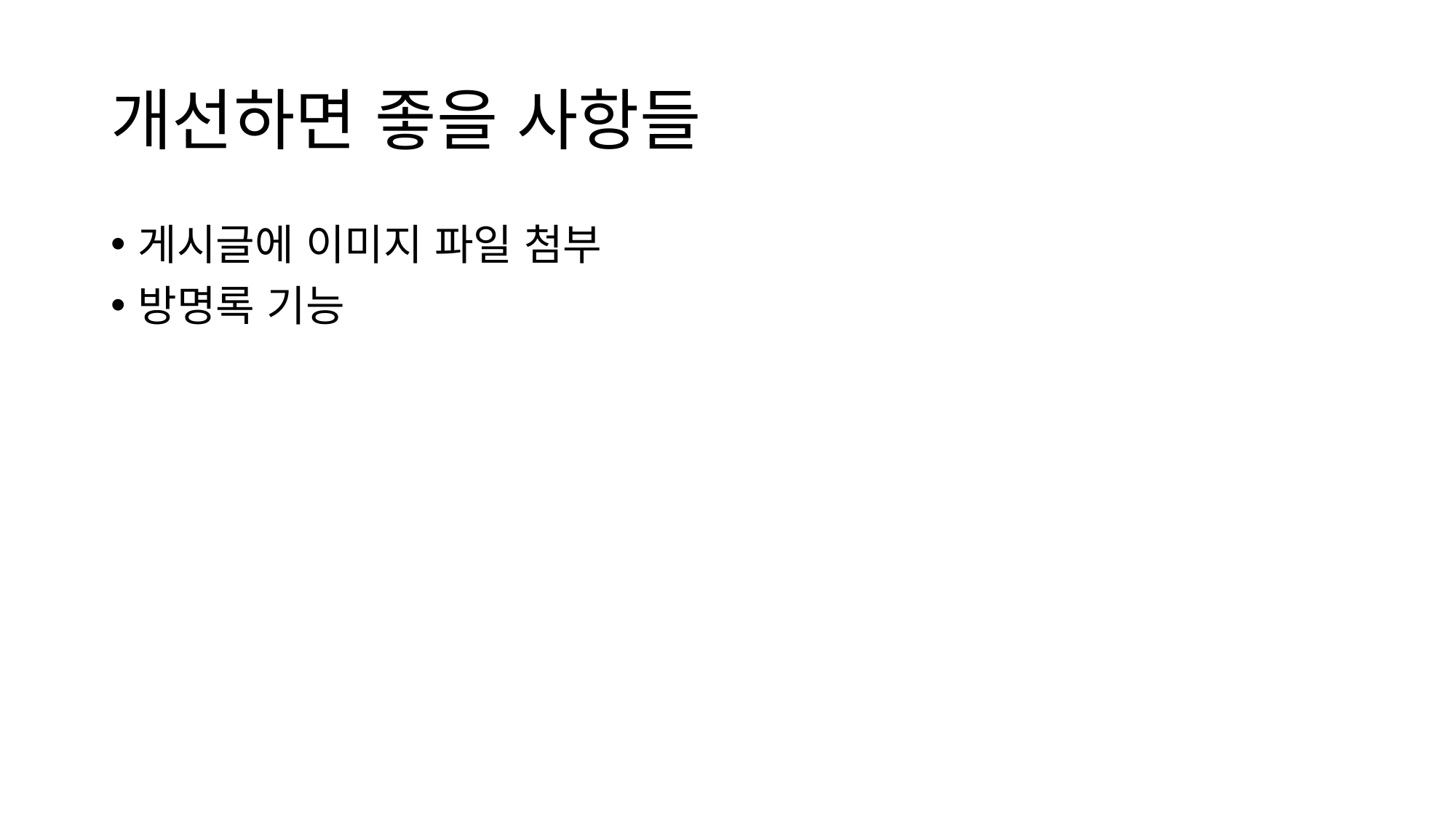

# 개선하면 좋을 사항들
게시글에 이미지 파일 첨부
방명록 기능